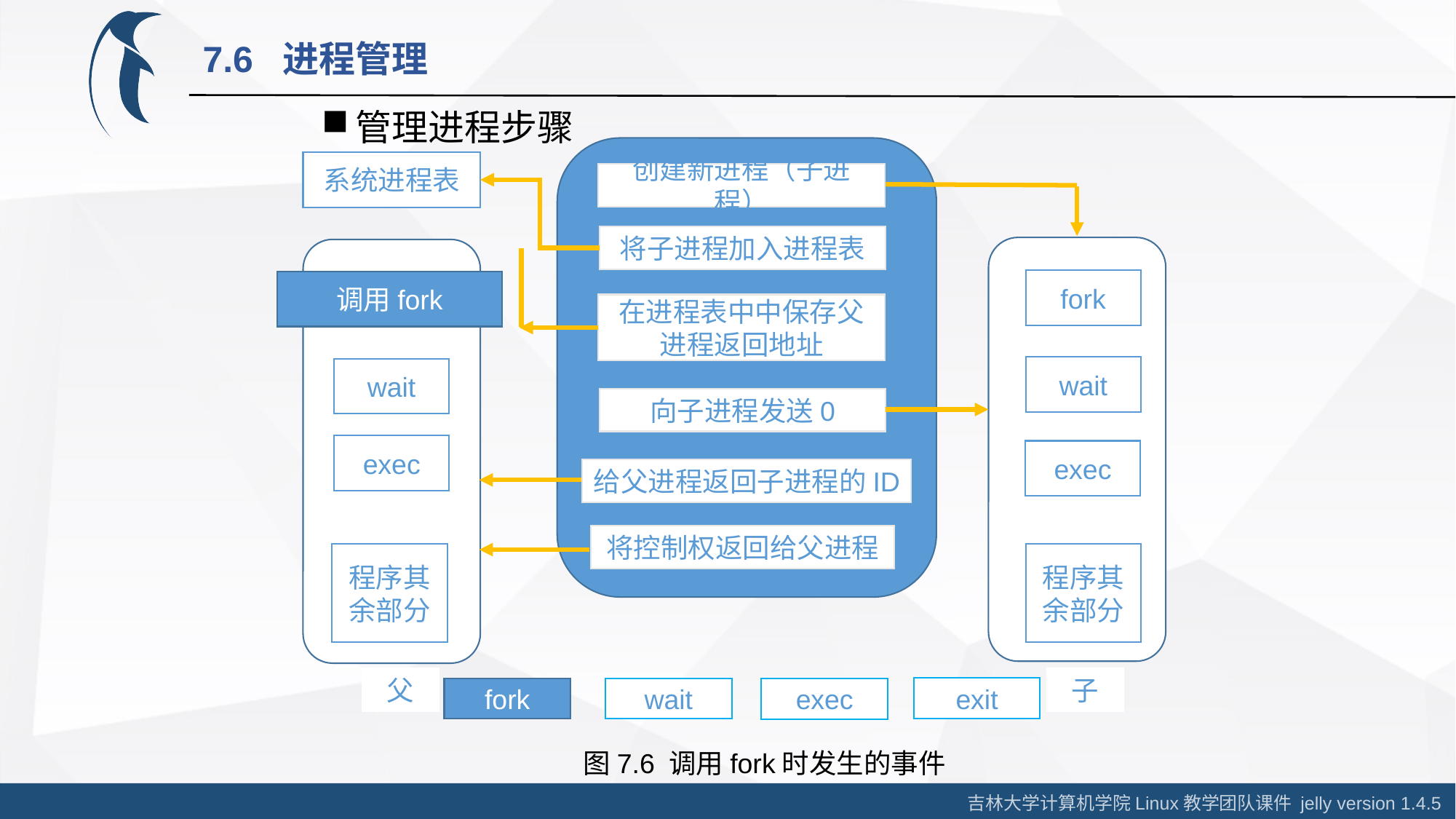

7.6  进程管理
管理进程步骤

系统进程表
创建新进程（子进程）
将子进程加入进程表

fork
调用fork
在进程表中中保存父进程返回地址
wait
wait
向子进程发送0
exec
exec
给父进程返回子进程的ID
将控制权返回给父进程
程序其余部分
程序其余部分
父
子
exit
fork
wait
exec
图7.6 调用fork时发生的事件